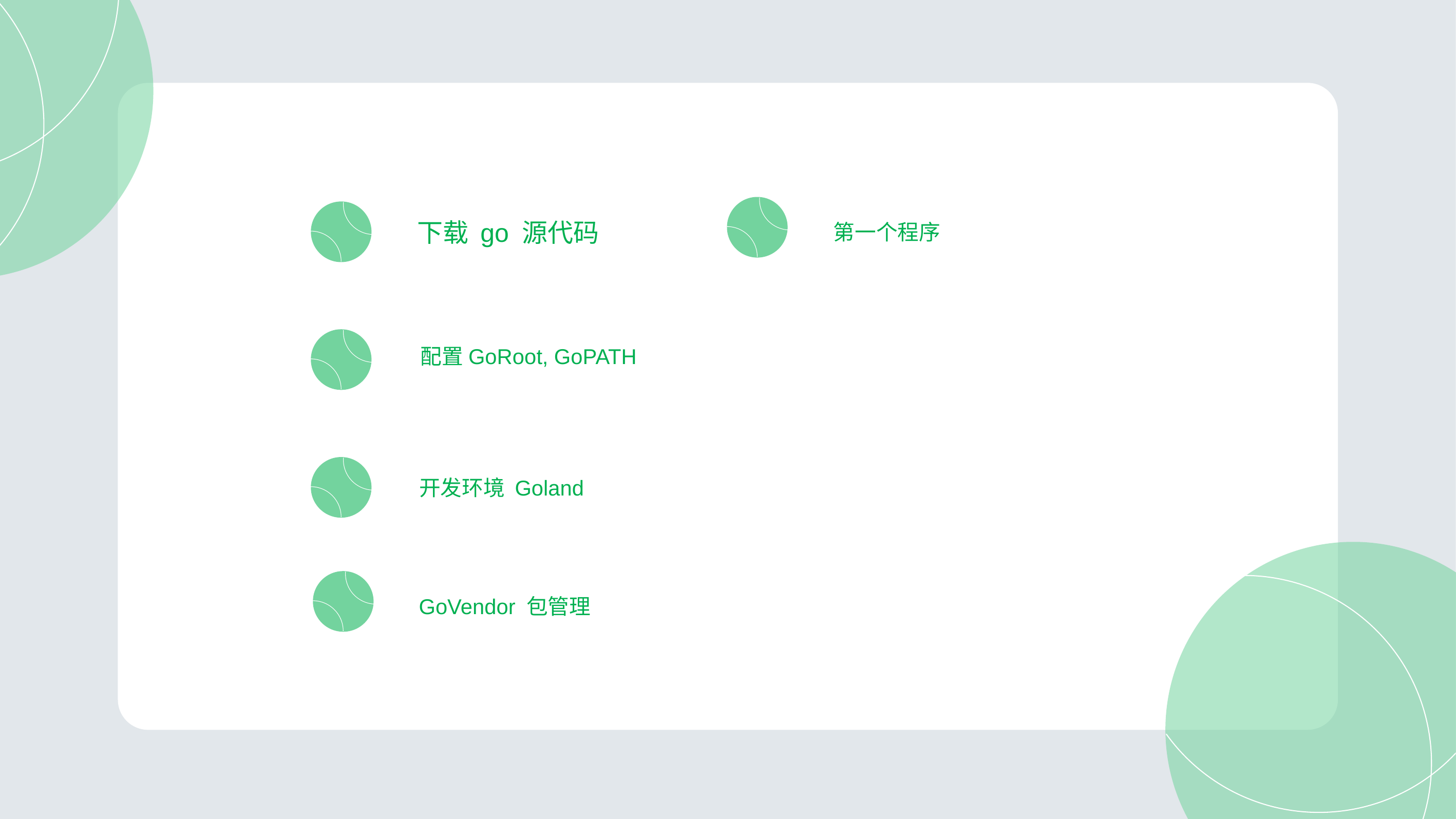

下载 go 源代码
第一个程序

配置GoRoot, GoPATH

开发环境 Goland

GoVendor 包管理